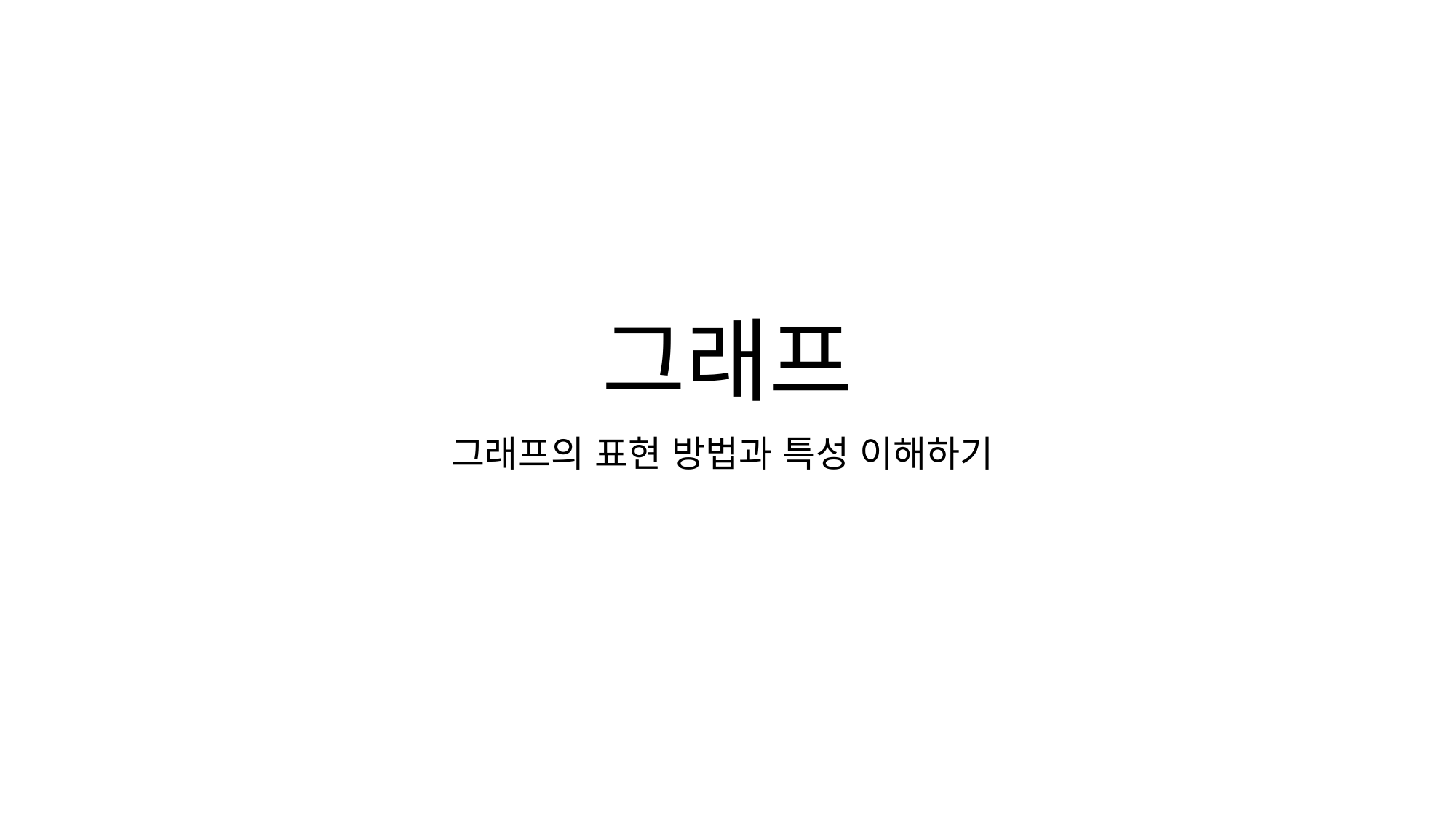

# 그래프
그래프의 표현 방법과 특성 이해하기